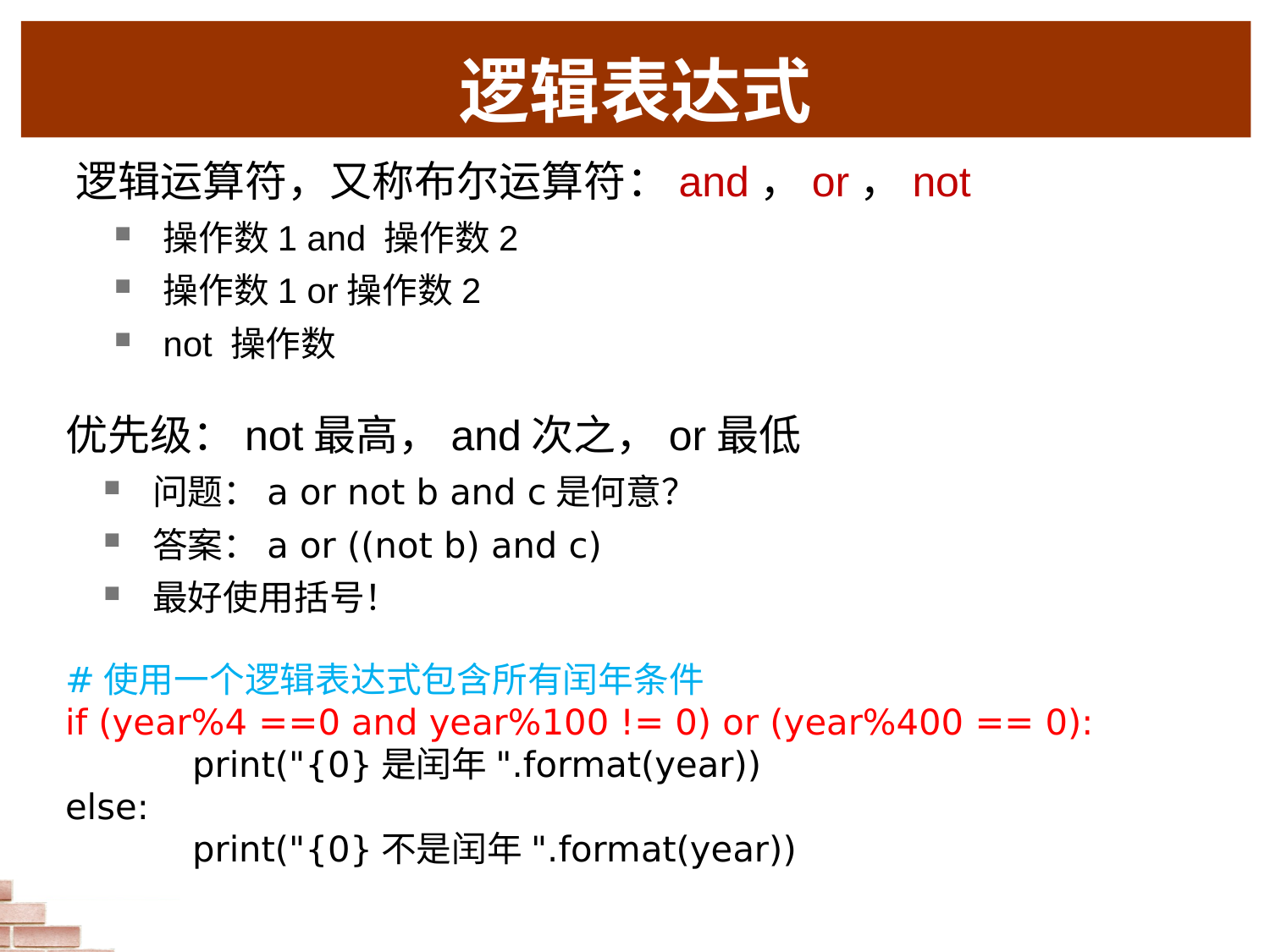

逻辑表达式
逻辑运算符，又称布尔运算符：and，or，not
操作数1 and 操作数2
操作数1 or操作数2
not 操作数
优先级：not最高，and次之，or最低
问题：a or not b and c是何意？
答案：a or ((not b) and c)
最好使用括号！
#使用一个逻辑表达式包含所有闰年条件
if (year%4 ==0 and year%100 != 0) or (year%400 == 0):
	print("{0}是闰年".format(year))
else:
	print("{0}不是闰年".format(year))